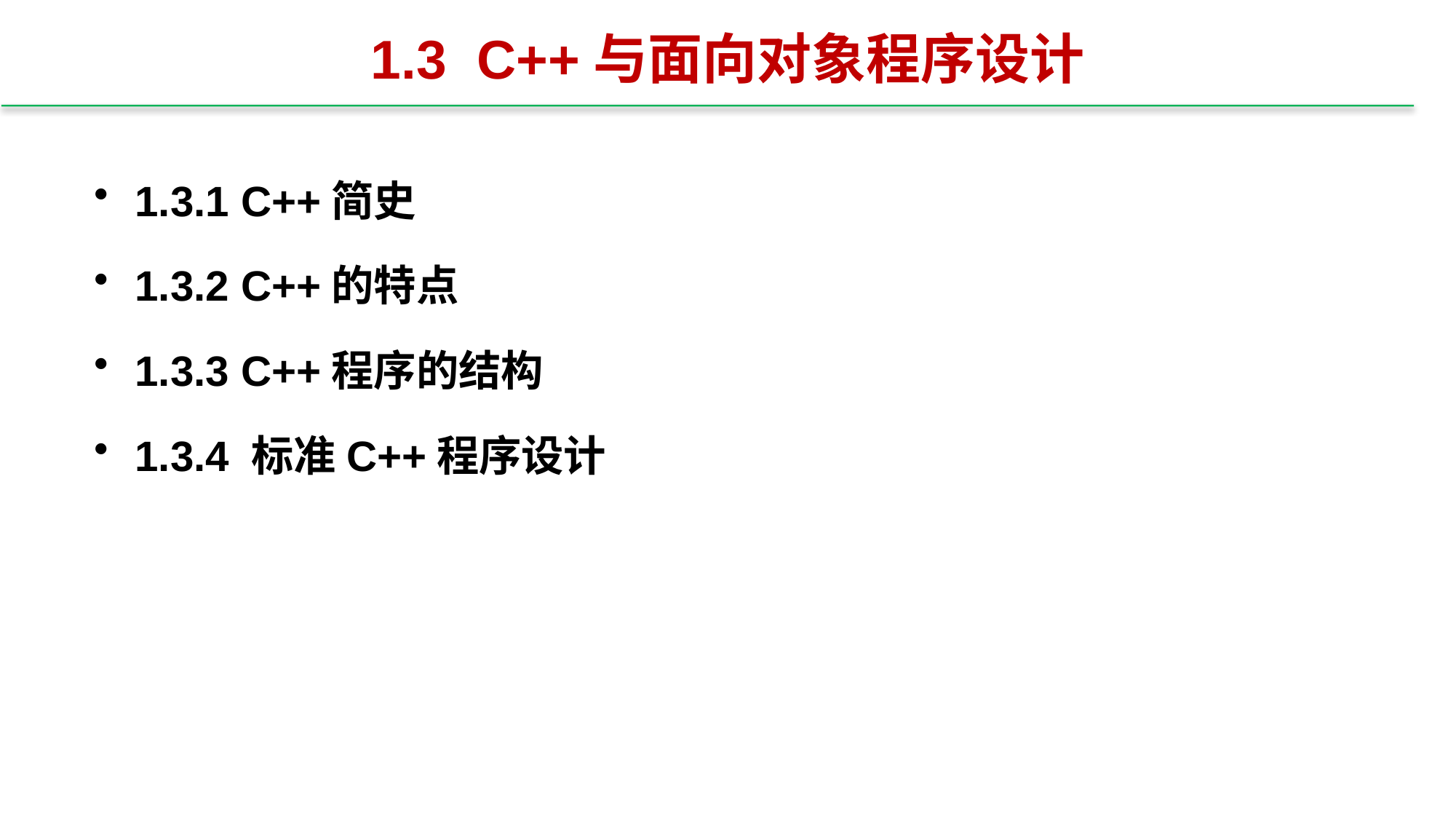

# 1.3  C++与面向对象程序设计
1.3.1 C++简史
1.3.2 C++的特点
1.3.3 C++程序的结构
1.3.4 标准C++程序设计